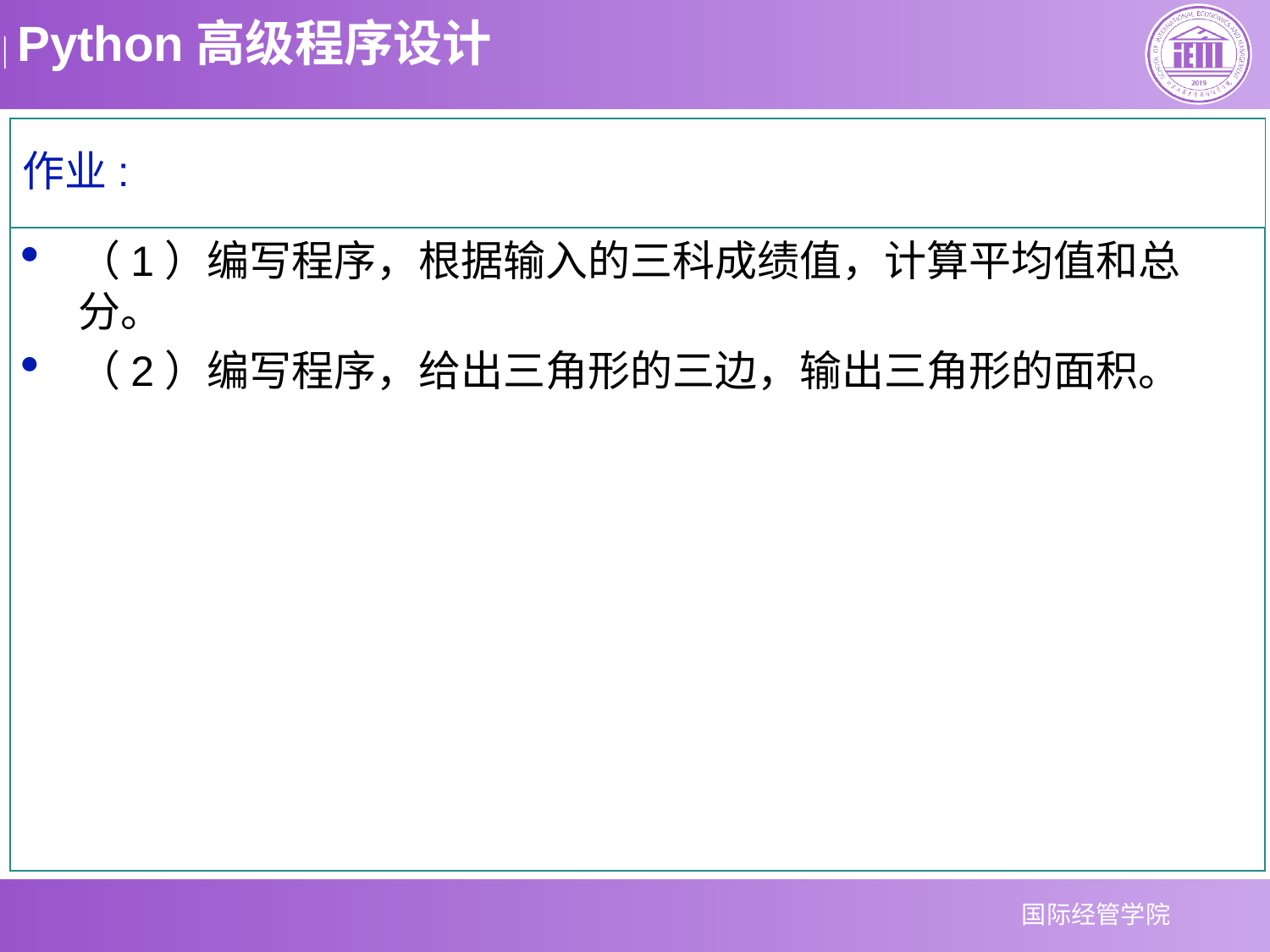

作业:
（1）编写程序，根据输入的三科成绩值，计算平均值和总分。
（2）编写程序，给出三角形的三边，输出三角形的面积。